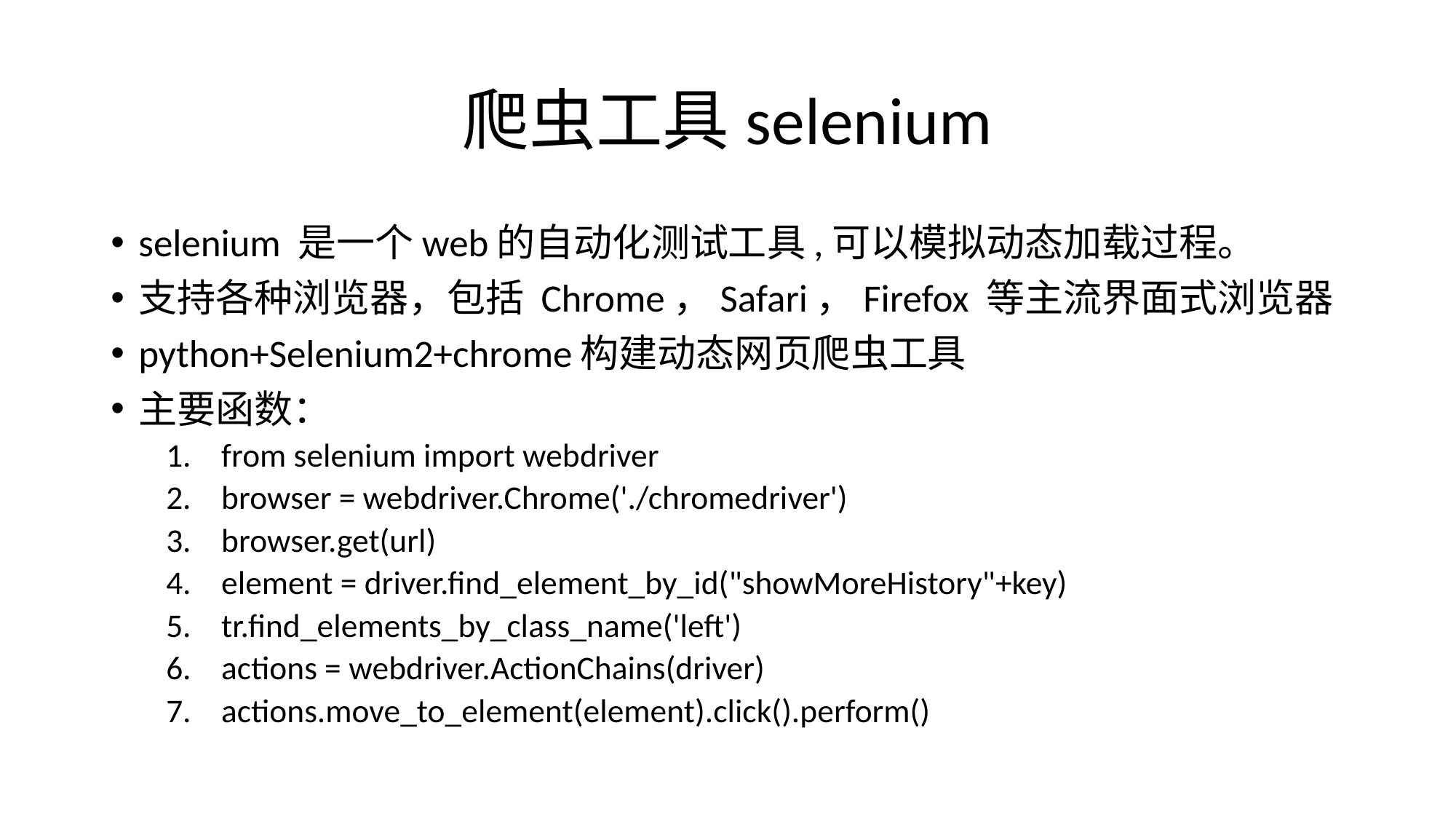

# 爬虫工具selenium
selenium 是一个web的自动化测试工具,可以模拟动态加载过程。
支持各种浏览器，包括 Chrome，Safari，Firefox 等主流界面式浏览器
python+Selenium2+chrome构建动态网页爬虫工具
主要函数：
from selenium import webdriver
browser = webdriver.Chrome('./chromedriver')
browser.get(url)
element = driver.find_element_by_id("showMoreHistory"+key)
tr.find_elements_by_class_name('left')
actions = webdriver.ActionChains(driver)
actions.move_to_element(element).click().perform()